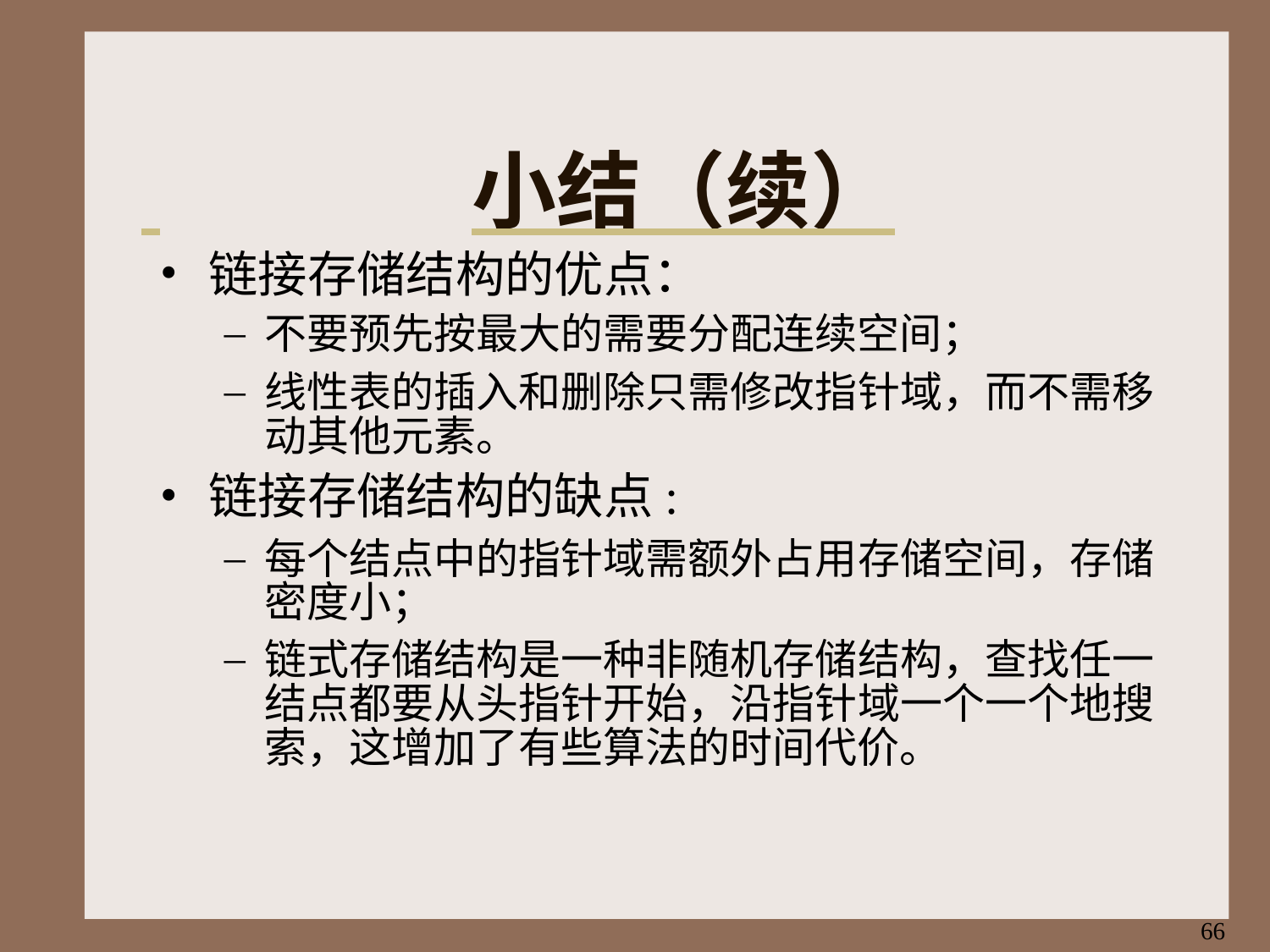

# 小结（续）
链接存储结构的优点：
不要预先按最大的需要分配连续空间；
线性表的插入和删除只需修改指针域，而不需移 动其他元素。
链接存储结构的缺点:
每个结点中的指针域需额外占用存储空间，存储 密度小；
链式存储结构是一种非随机存储结构，查找任一 结点都要从头指针开始，沿指针域一个一个地搜 索，这增加了有些算法的时间代价。
66